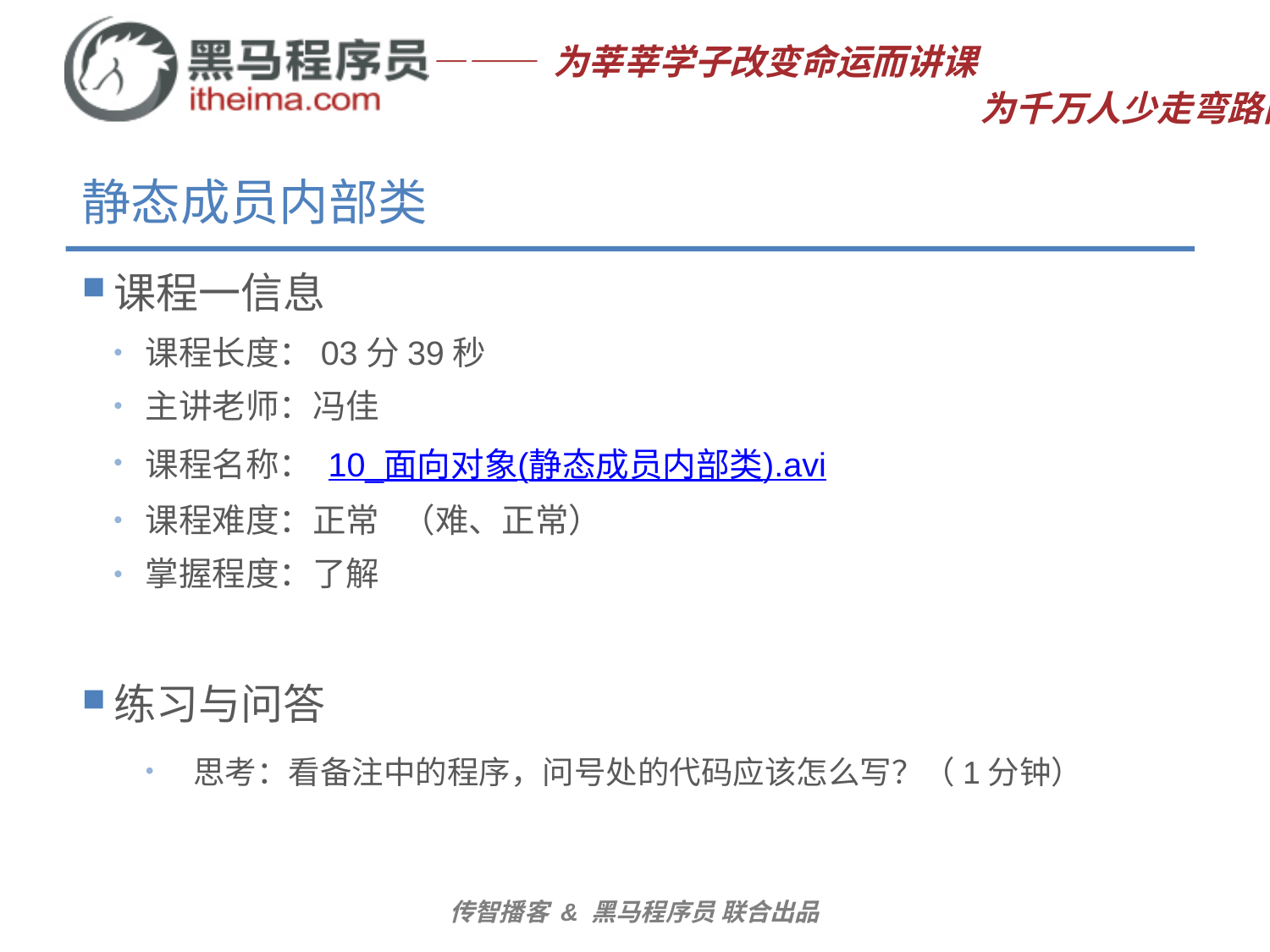

# 静态成员内部类
课程一信息
课程长度：03分39秒
主讲老师：冯佳
课程名称： 10_面向对象(静态成员内部类).avi
课程难度：正常   （难、正常）
掌握程度：了解

练习与问答
思考：看备注中的程序，问号处的代码应该怎么写？（1分钟）